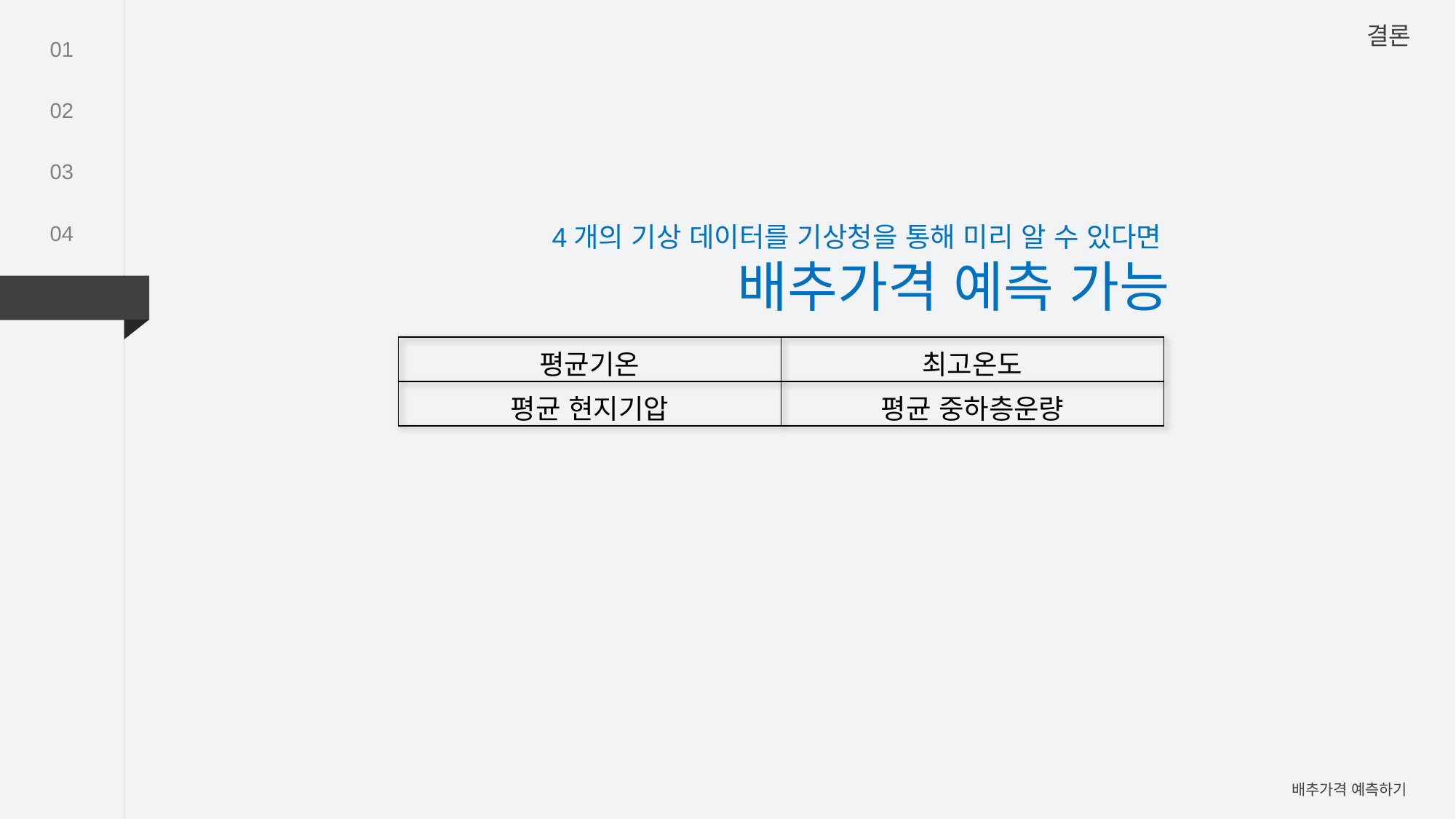

결론
01
02
03
04
4개의 기상 데이터를 기상청을 통해 미리 알 수 있다면
배추가격 예측 가능

05
| 평균기온 | 최고온도 |
| --- | --- |
| 평균 현지기압 | 평균 중하층운량 |
배추가격 예측하기